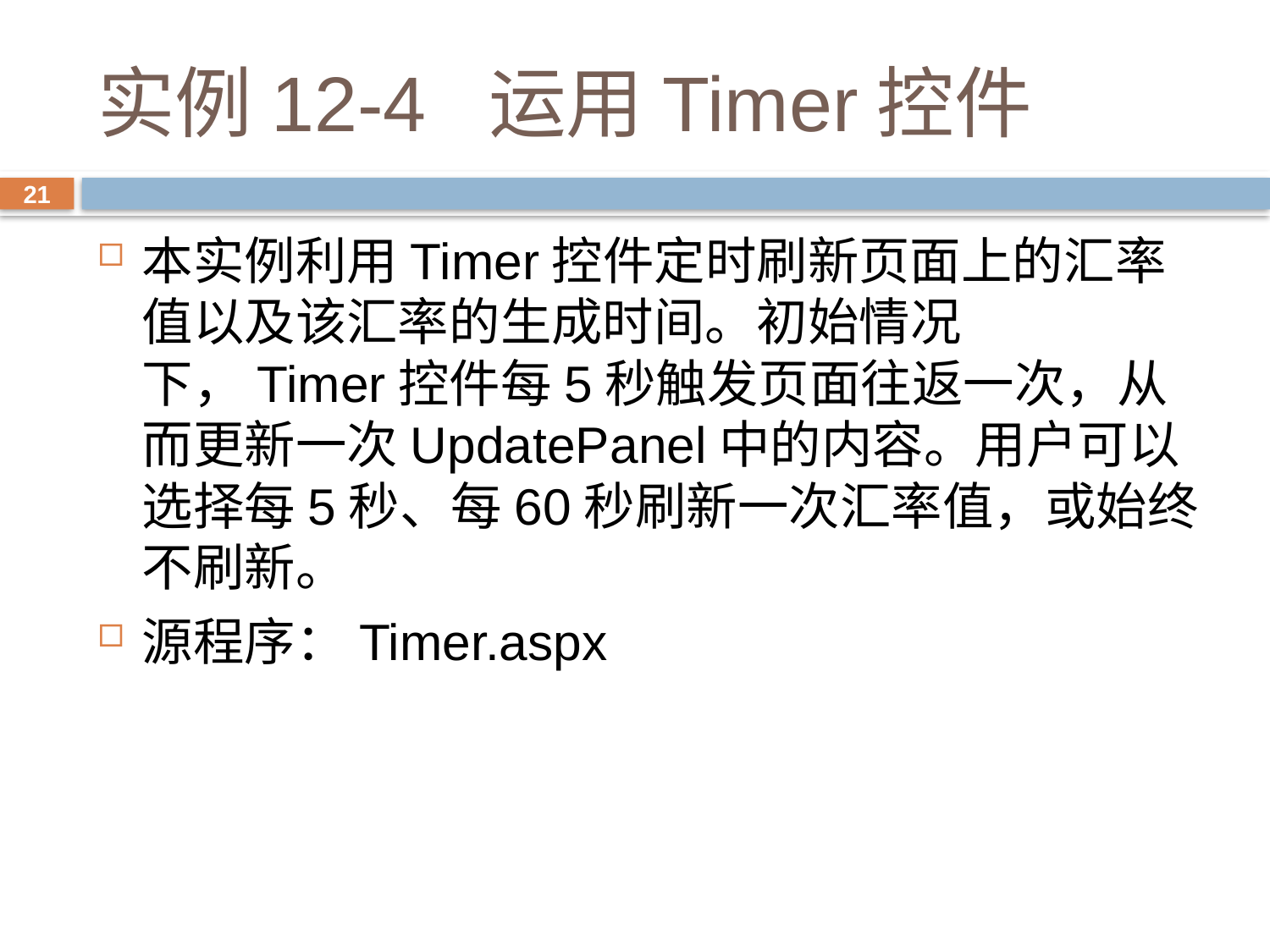

# 实例12-4  运用Timer控件
21
本实例利用Timer控件定时刷新页面上的汇率值以及该汇率的生成时间。初始情况下，Timer控件每5秒触发页面往返一次，从而更新一次UpdatePanel中的内容。用户可以选择每5秒、每60秒刷新一次汇率值，或始终不刷新。
源程序：Timer.aspx